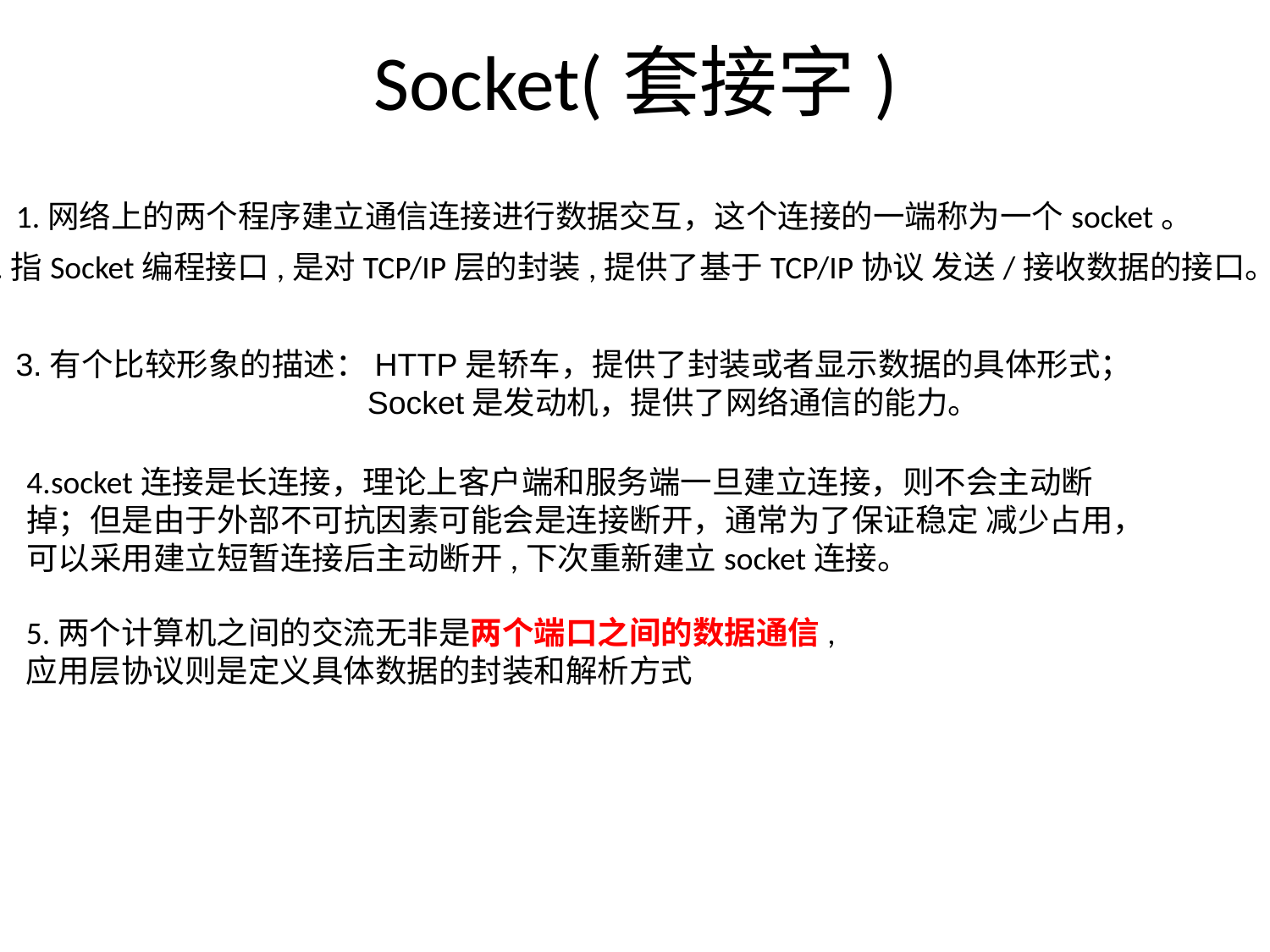

# Socket(套接字)

1.网络上的两个程序建立通信连接进行数据交互，这个连接的一端称为一个socket。
2.指Socket编程接口,是对TCP/IP层的封装,提供了基于TCP/IP协议 发送/接收数据的接口。
3.有个比较形象的描述：HTTP是轿车，提供了封装或者显示数据的具体形式；
		           Socket是发动机，提供了网络通信的能力。
4.socket连接是长连接，理论上客户端和服务端一旦建立连接，则不会主动断掉；但是由于外部不可抗因素可能会是连接断开，通常为了保证稳定 减少占用，可以采用建立短暂连接后主动断开,下次重新建立socket连接。
5.两个计算机之间的交流无非是两个端口之间的数据通信,
应用层协议则是定义具体数据的封装和解析方式